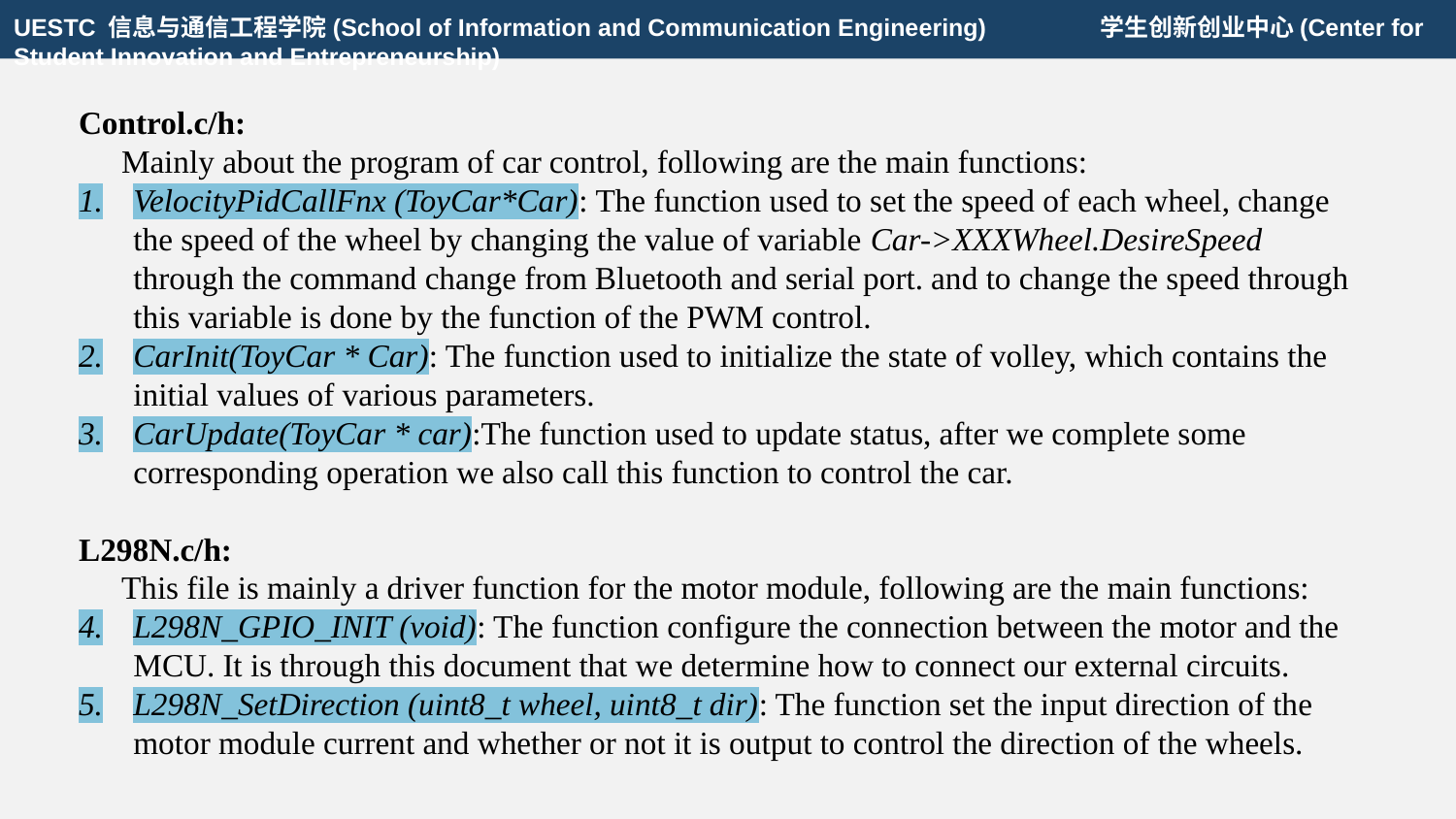

UESTC 信息与通信工程学院(School of Information and Communication Engineering) 	         学生创新创业中心(Center for Student Innovation and Entrepreneurship)
Control.c/h:
Mainly about the program of car control, following are the main functions:
VelocityPidCallFnx (ToyCar*Car): The function used to set the speed of each wheel, change the speed of the wheel by changing the value of variable Car->XXXWheel.DesireSpeed through the command change from Bluetooth and serial port. and to change the speed through this variable is done by the function of the PWM control.
CarInit(ToyCar * Car): The function used to initialize the state of volley, which contains the initial values of various parameters.
CarUpdate(ToyCar * car):The function used to update status, after we complete some corresponding operation we also call this function to control the car.

L298N.c/h:
This file is mainly a driver function for the motor module, following are the main functions:
L298N_GPIO_INIT (void): The function configure the connection between the motor and the MCU. It is through this document that we determine how to connect our external circuits.
L298N_SetDirection (uint8_t wheel, uint8_t dir): The function set the input direction of the motor module current and whether or not it is output to control the direction of the wheels.